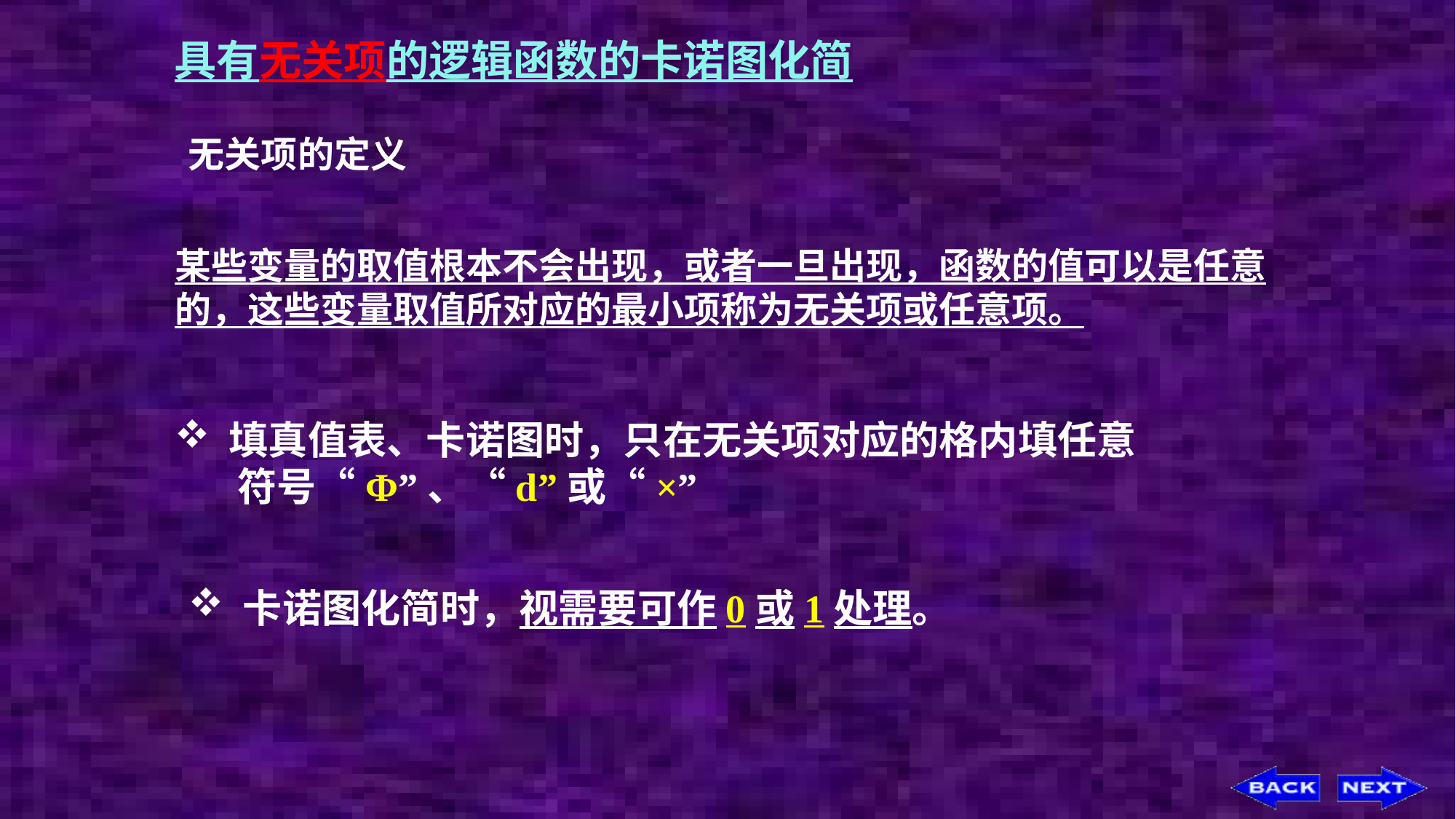

# 具有无关项的逻辑函数的卡诺图化简
无关项的定义
某些变量的取值根本不会出现，或者一旦出现，函数的值可以是任意的，这些变量取值所对应的最小项称为无关项或任意项。
 填真值表、卡诺图时，只在无关项对应的格内填任意
      符号“Φ”、“d”或“×”
 卡诺图化简时，视需要可作0或1处理。